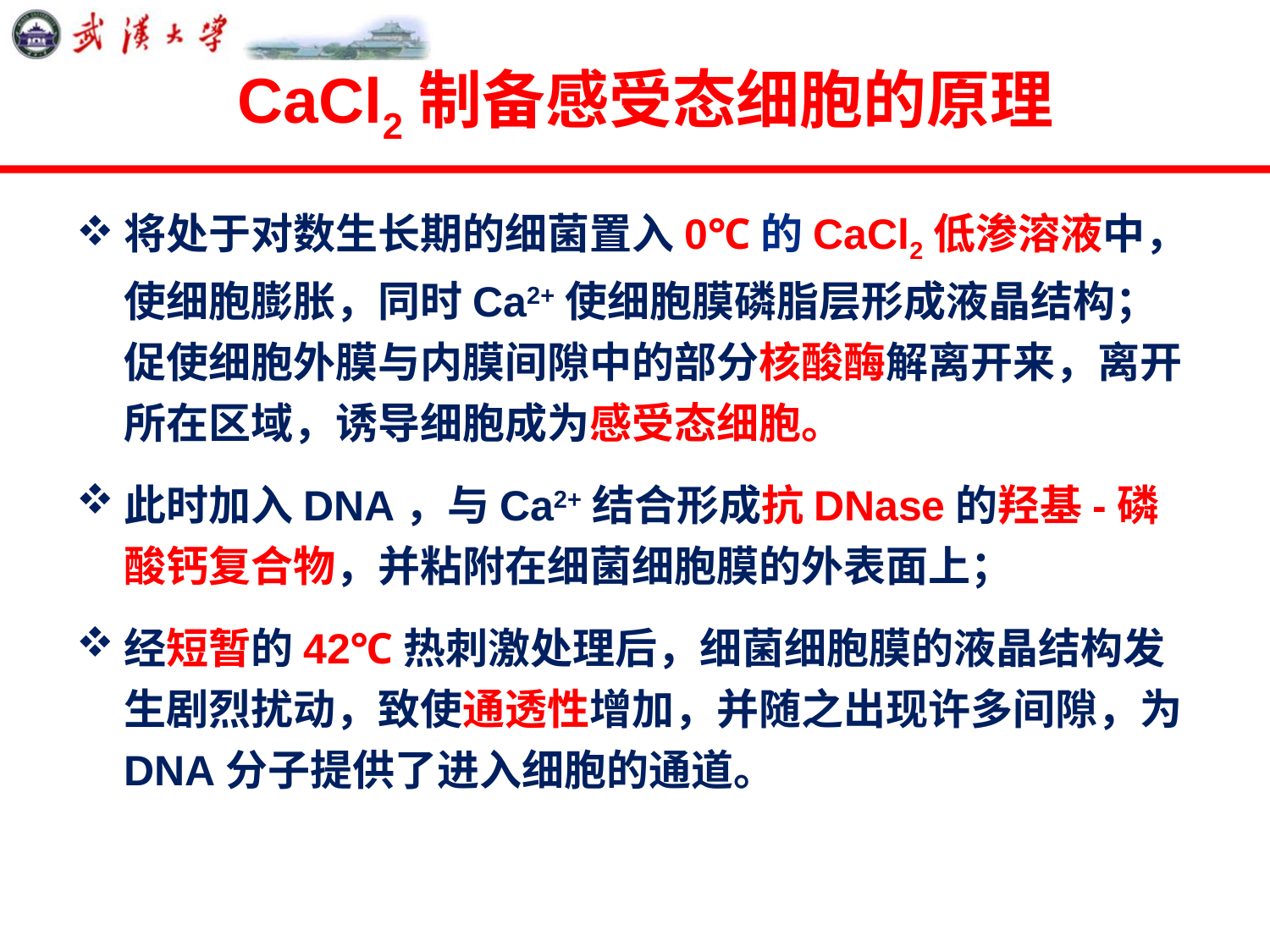

# CaCl2制备感受态细胞的原理
将处于对数生长期的细菌置入0℃的CaCl2低渗溶液中，使细胞膨胀，同时Ca2+使细胞膜磷脂层形成液晶结构；促使细胞外膜与内膜间隙中的部分核酸酶解离开来，离开所在区域，诱导细胞成为感受态细胞。
此时加入DNA，与Ca2+结合形成抗DNase的羟基-磷酸钙复合物，并粘附在细菌细胞膜的外表面上；
经短暂的42℃热刺激处理后，细菌细胞膜的液晶结构发生剧烈扰动，致使通透性增加，并随之出现许多间隙，为DNA分子提供了进入细胞的通道。